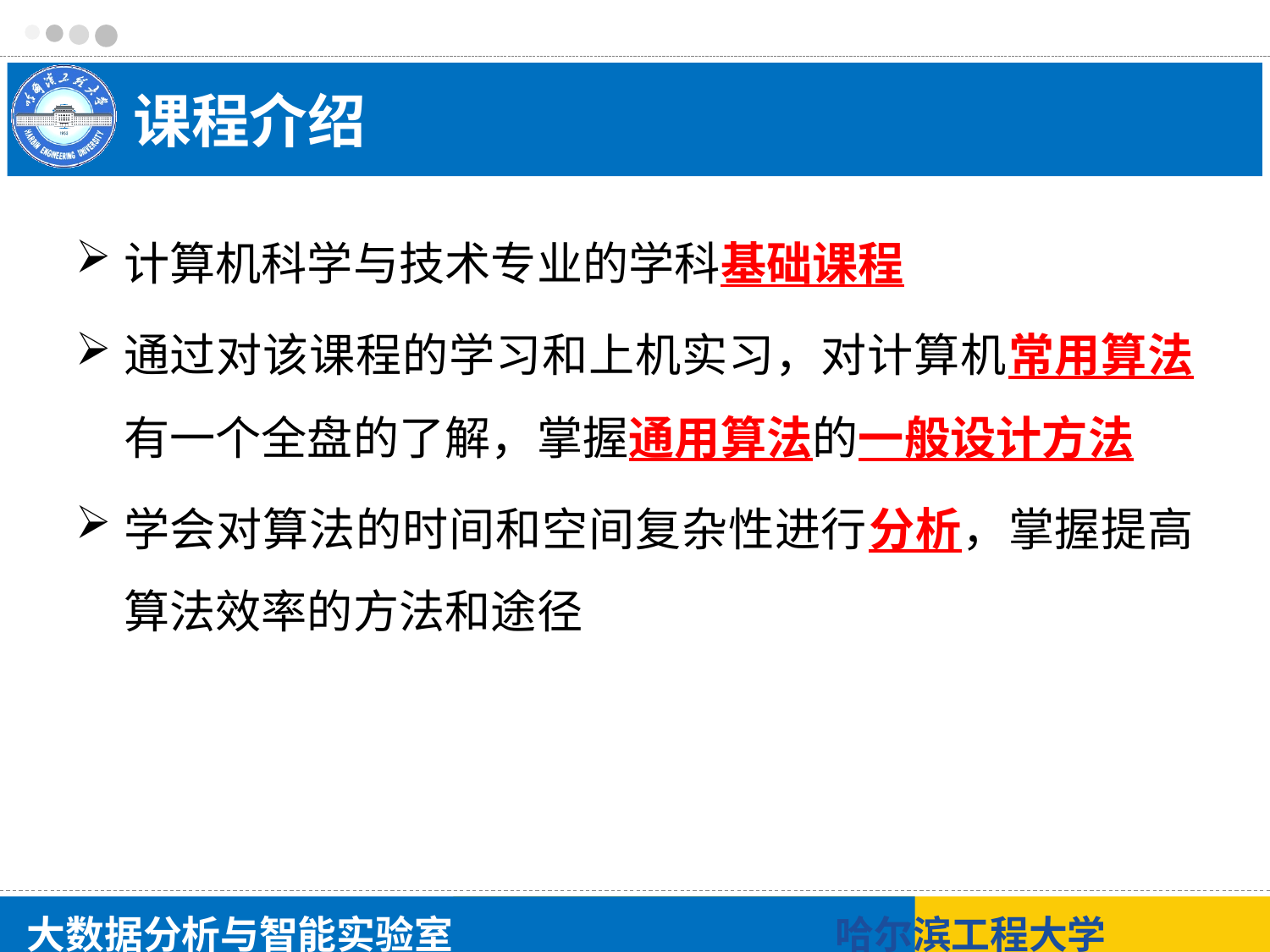

# 课程介绍
计算机科学与技术专业的学科基础课程
通过对该课程的学习和上机实习，对计算机常用算法有一个全盘的了解，掌握通用算法的一般设计方法
学会对算法的时间和空间复杂性进行分析，掌握提高算法效率的方法和途径